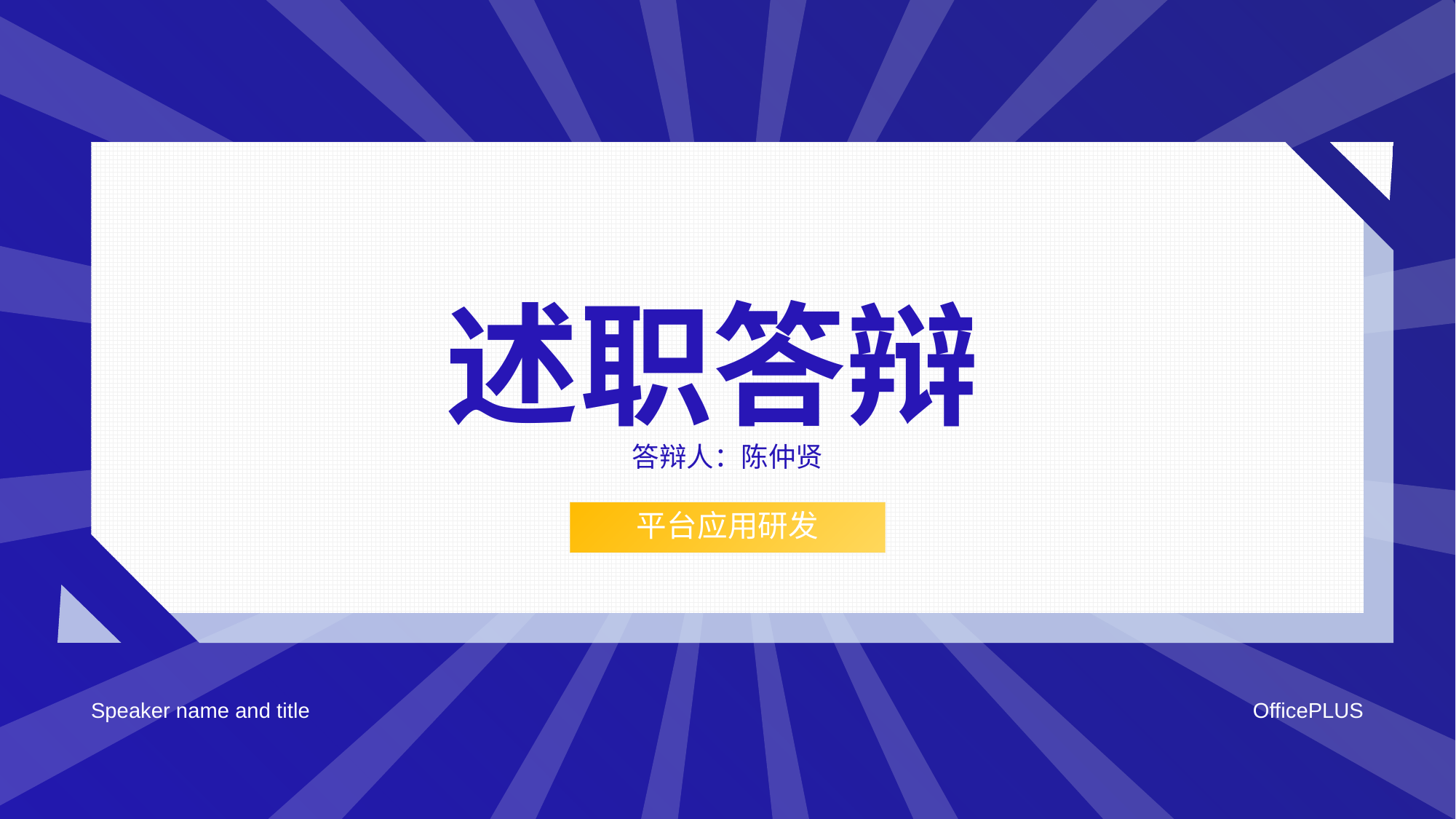

# 述职答辩 答辩人：陈仲贤
平台应用研发
Speaker name and title
OfficePLUS